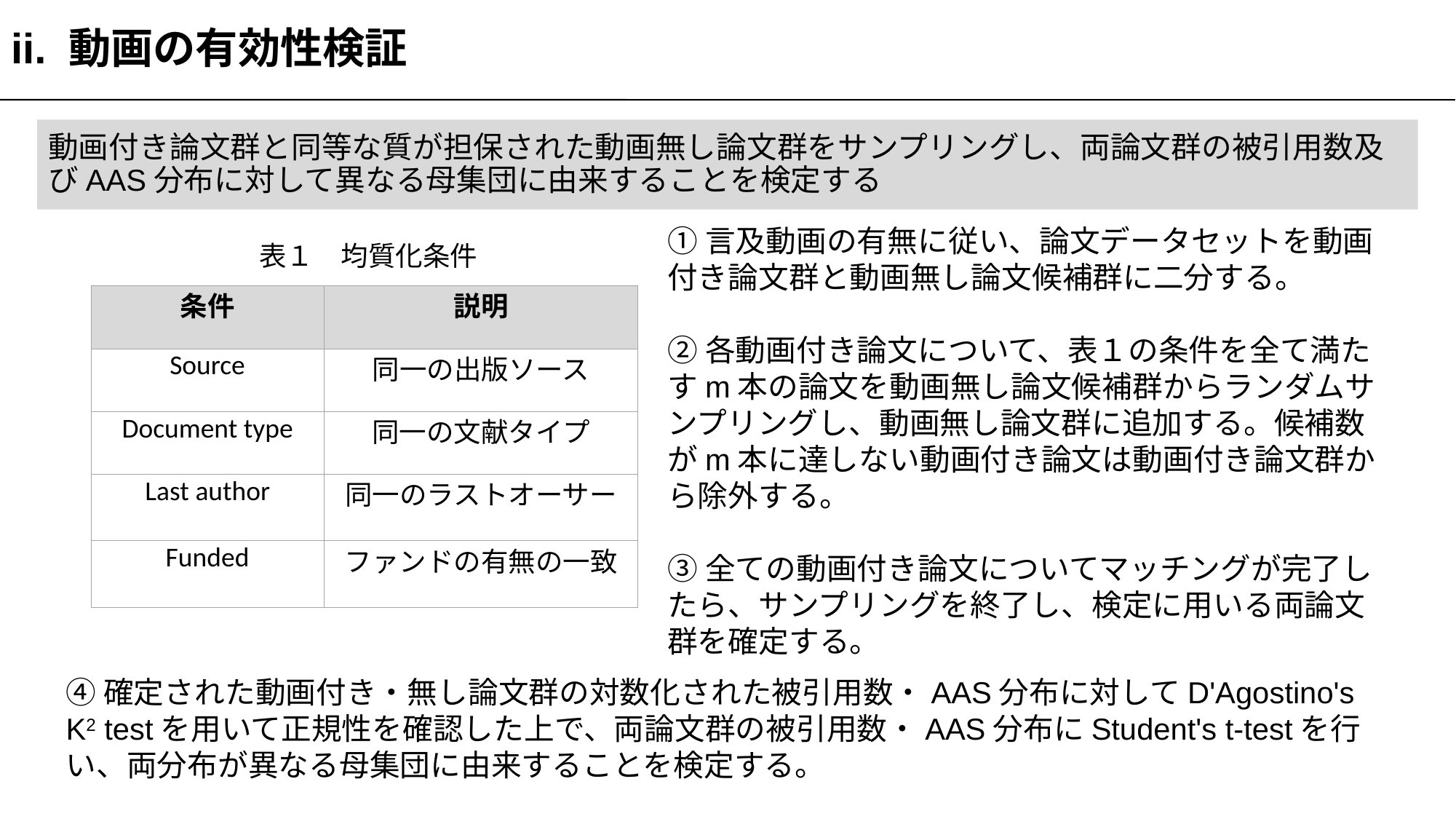

ii. 動画の有効性検証
動画付き論文群と同等な質が担保された動画無し論文群をサンプリングし、両論文群の被引用数及びAAS分布に対して異なる母集団に由来することを検定する
①言及動画の有無に従い、論文データセットを動画付き論文群と動画無し論文候補群に二分する。

②各動画付き論文について、表１の条件を全て満たすm本の論文を動画無し論文候補群からランダムサンプリングし、動画無し論文群に追加する。候補数がm本に達しない動画付き論文は動画付き論文群から除外する。

③全ての動画付き論文についてマッチングが完了したら、サンプリングを終了し、検定に用いる両論文群を確定する。
表１　均質化条件
| 条件 | 説明 |
| --- | --- |
| Source | 同一の出版ソース |
| Document type | 同一の文献タイプ |
| Last author | 同一のラストオーサー |
| Funded | ファンドの有無の一致 |
④確定された動画付き・無し論文群の対数化された被引用数・AAS分布に対してD'Agostino's K2 testを用いて正規性を確認した上で、両論文群の被引用数・AAS分布にStudent's t-testを行い、両分布が異なる母集団に由来することを検定する。